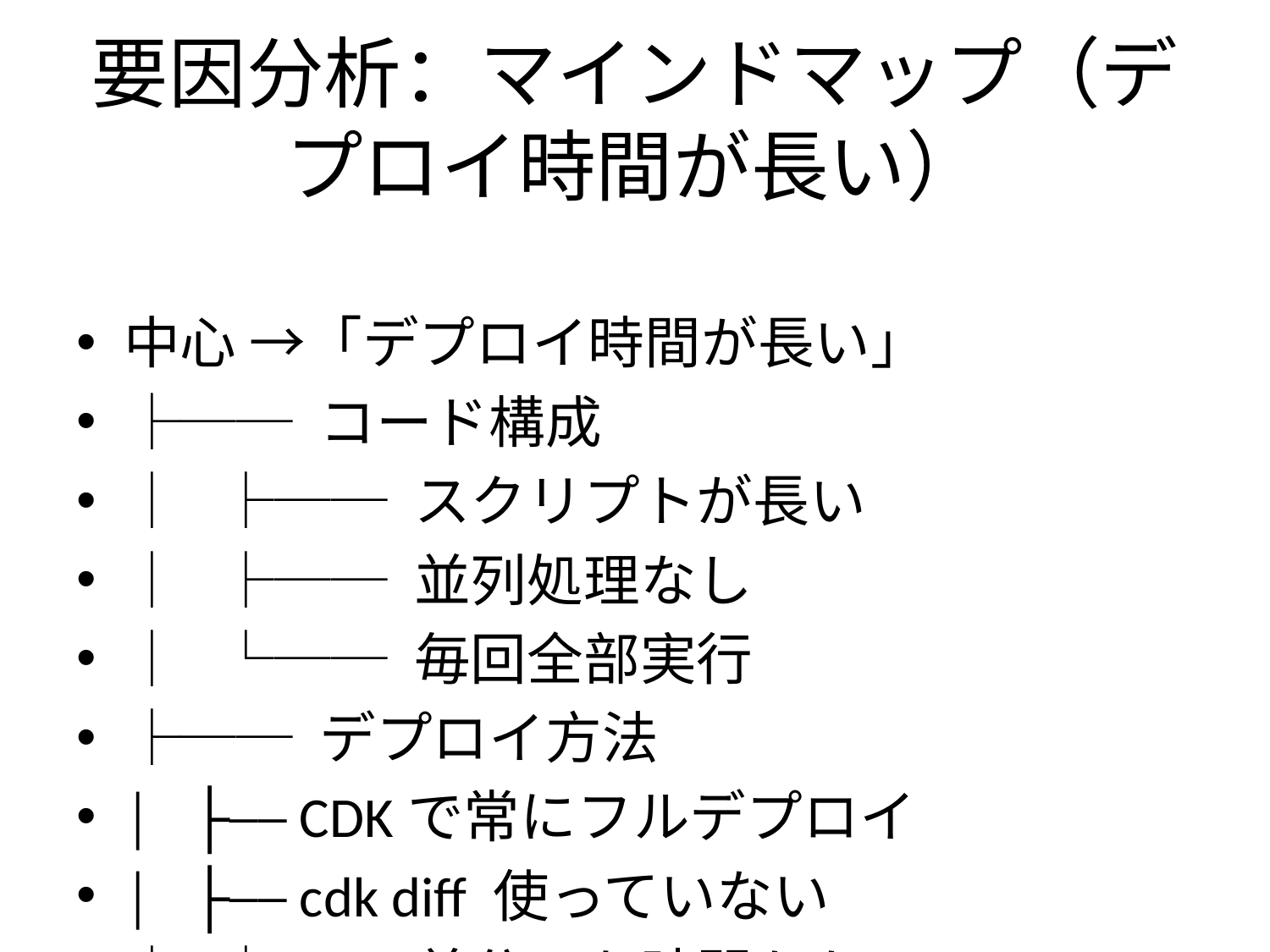

# 要因分析：マインドマップ（デプロイ時間が長い）

中心 →「デプロイ時間が長い」
├── コード構成
│   ├── スクリプトが長い
│   ├── 並列処理なし
│   └── 毎回全部実行
├── デプロイ方法
│   ├── CDKで常にフルデプロイ
│   ├── cdk diff 使っていない
│   └── 差分でも時間かかる
├── インフラ環境
│   ├── AWS側のレスポンスが遅い
│   ├── CloudFormationの待機が長い
│   └── ネットワーク遅延
└── ヒューマン要因
    ├── 操作に時間がかかる
    ├── 手順が手動・ミスが出る
    └── 気づかず放置してることがある